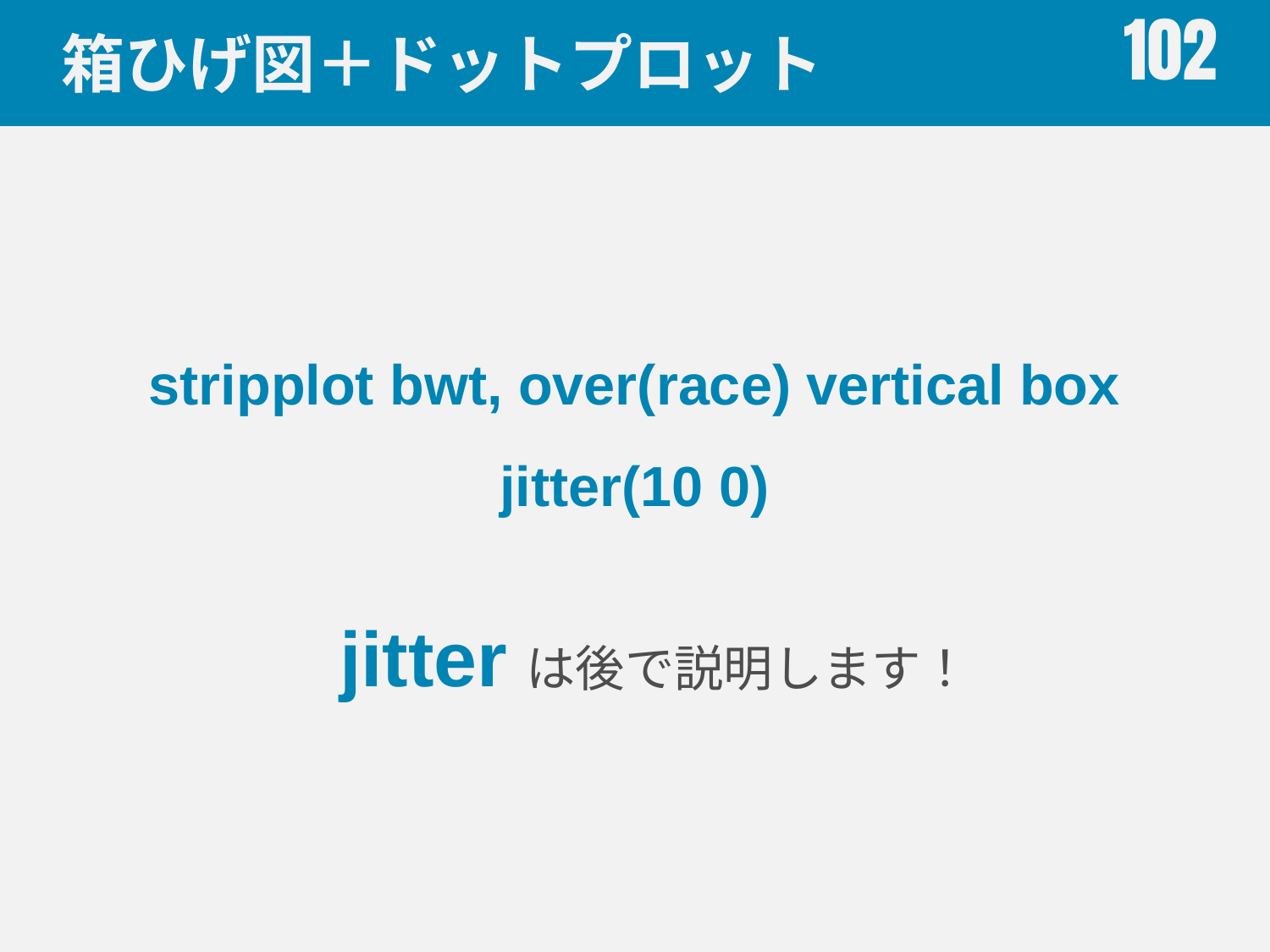

# 箱ひげ図＋ドットプロット
 102
stripplot bwt, over(race) vertical box jitter(10 0)
jitterは後で説明します！